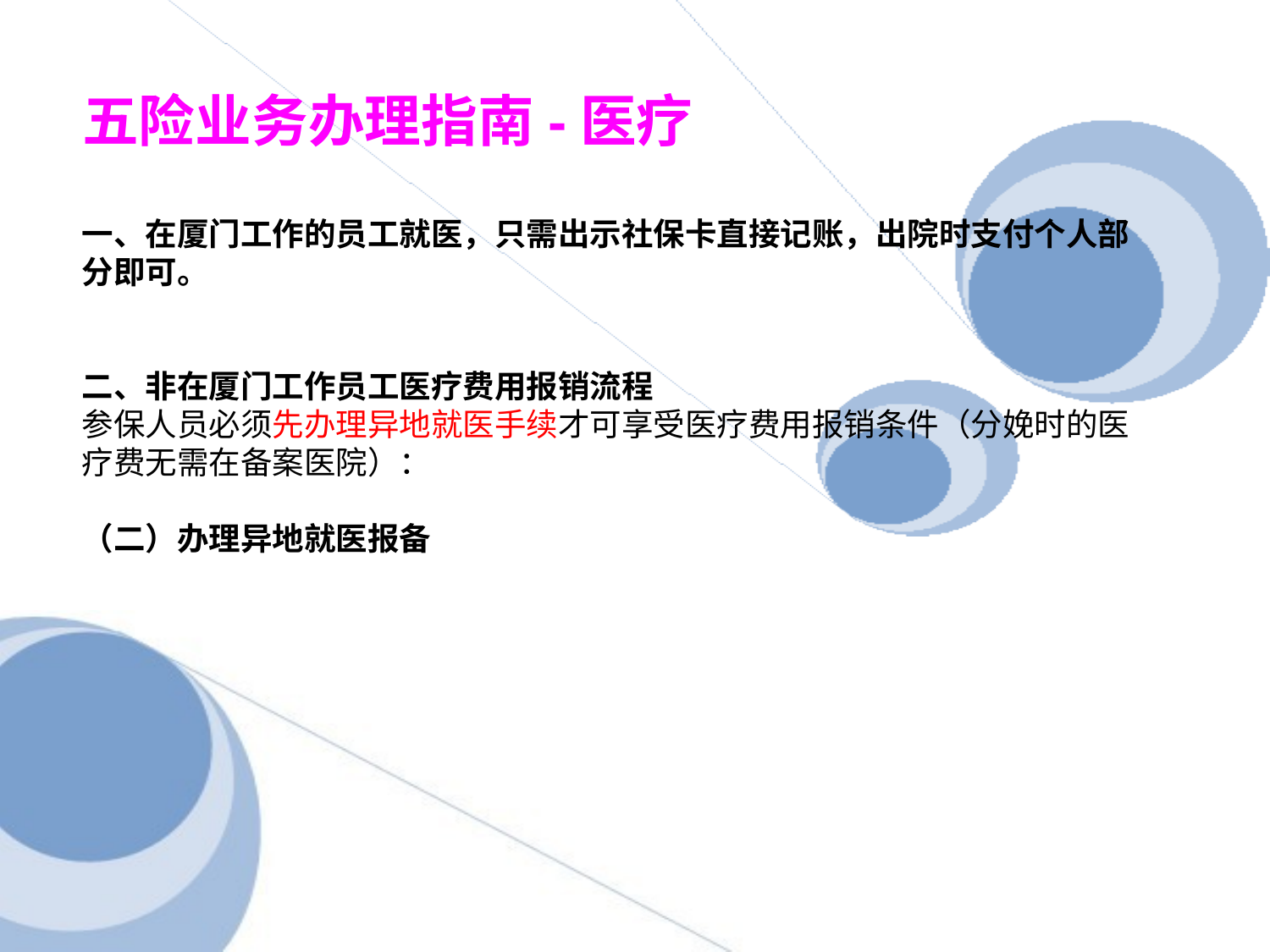

# 五险业务办理指南-医疗
一、在厦门工作的员工就医，只需出示社保卡直接记账，出院时支付个人部分即可。

二、非在厦门工作员工医疗费用报销流程
参保人员必须先办理异地就医手续才可享受医疗费用报销条件（分娩时的医疗费无需在备案医院）：

（二）办理异地就医报备